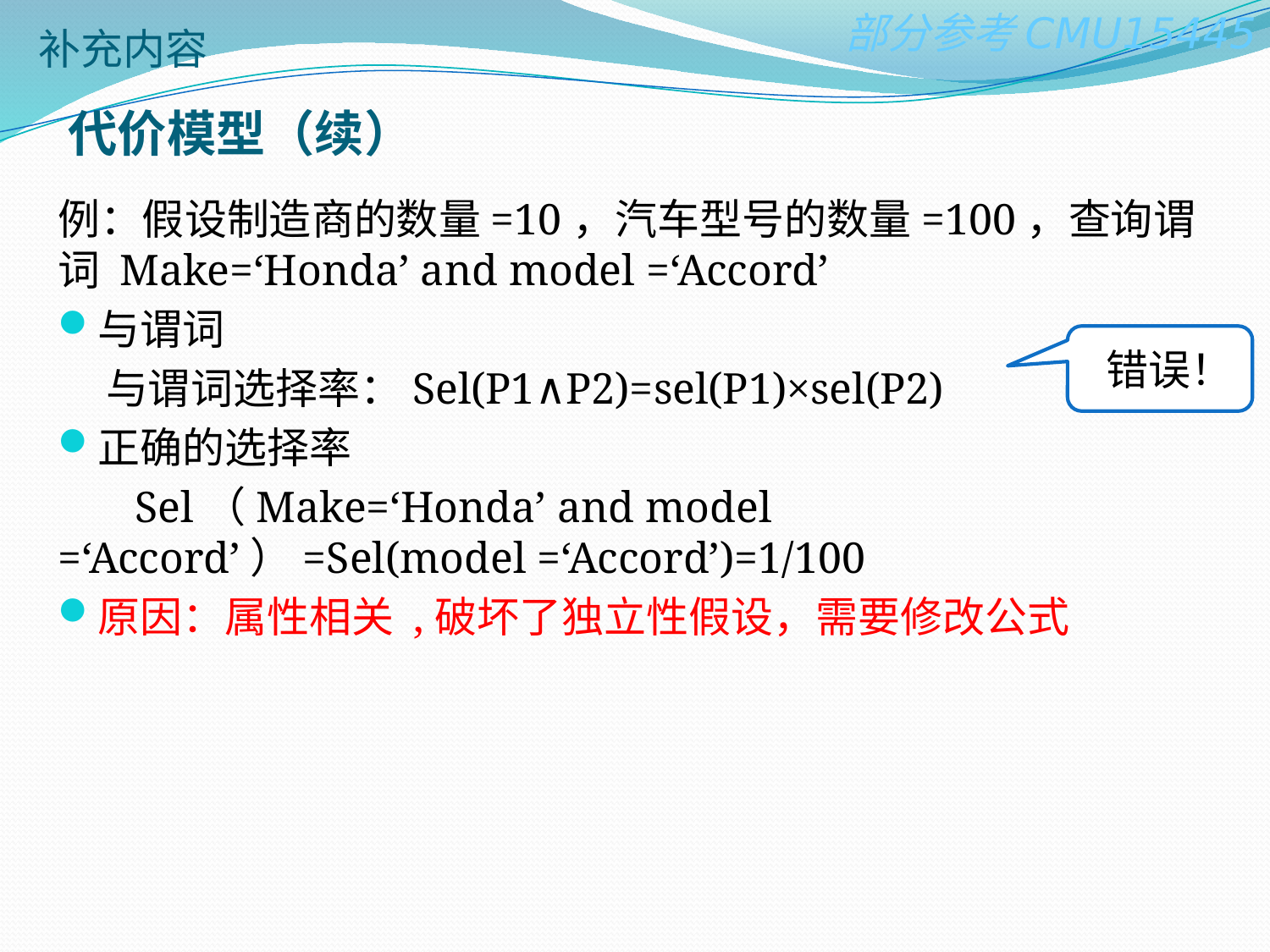

补充内容
代价模型（续）
例：假设制造商的数量=10，汽车型号的数量=100，查询谓词 Make=‘Honda’ and model =‘Accord’
与谓词
    与谓词选择率：Sel(P1∧P2)=sel(P1)×sel(P2)
正确的选择率
       Sel（Make=‘Honda’ and model =‘Accord’）=Sel(model =‘Accord’)=1/100
原因：属性相关 ,破坏了独立性假设，需要修改公式
 错误！